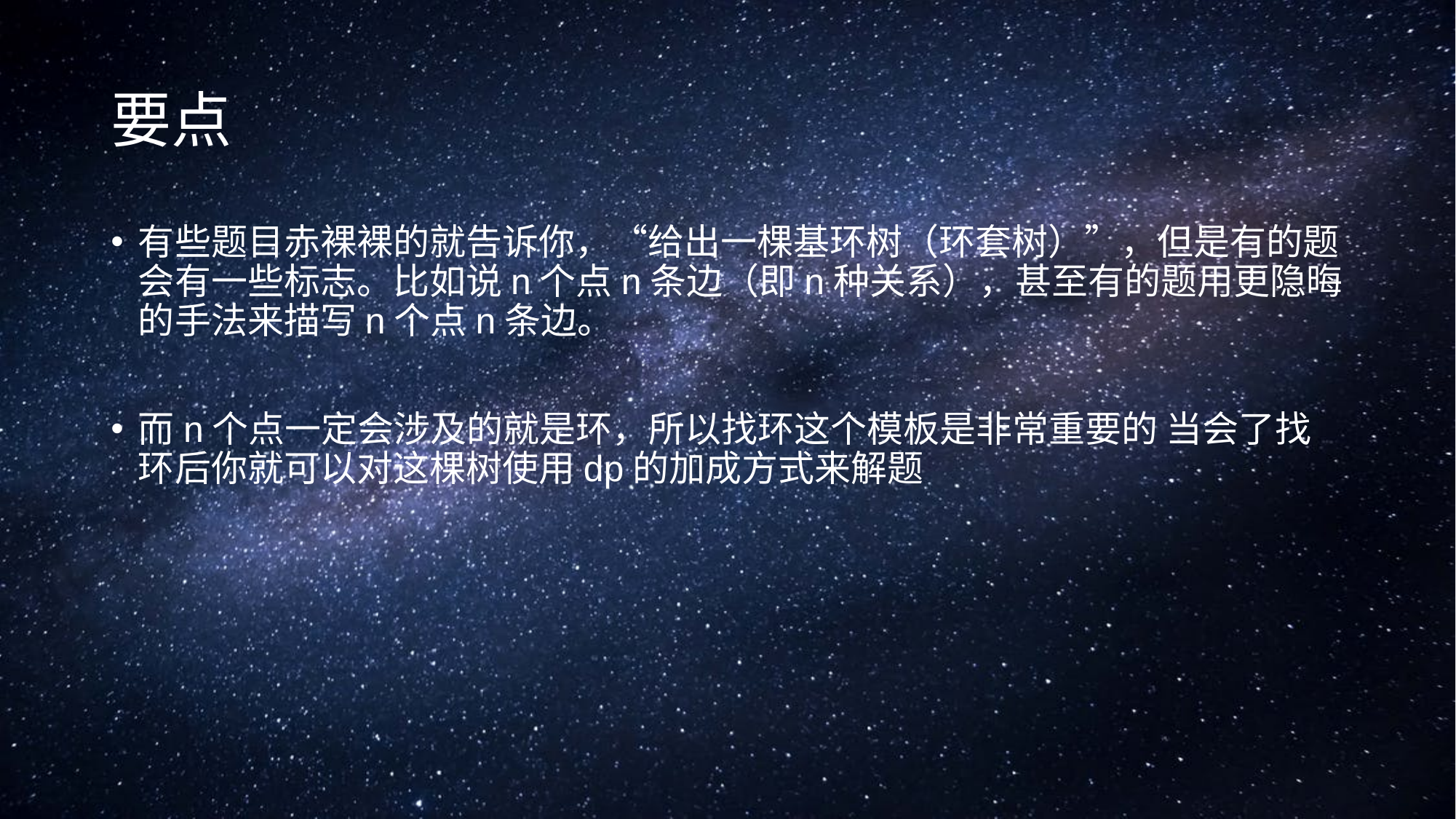

# 要点
有些题目赤裸裸的就告诉你，“给出一棵基环树（环套树）”，但是有的题会有一些标志。比如说n个点n条边（即n种关系），甚至有的题用更隐晦的手法来描写n个点n条边。

而n个点一定会涉及的就是环，所以找环这个模板是非常重要的 当会了找环后你就可以对这棵树使用dp的加成方式来解题